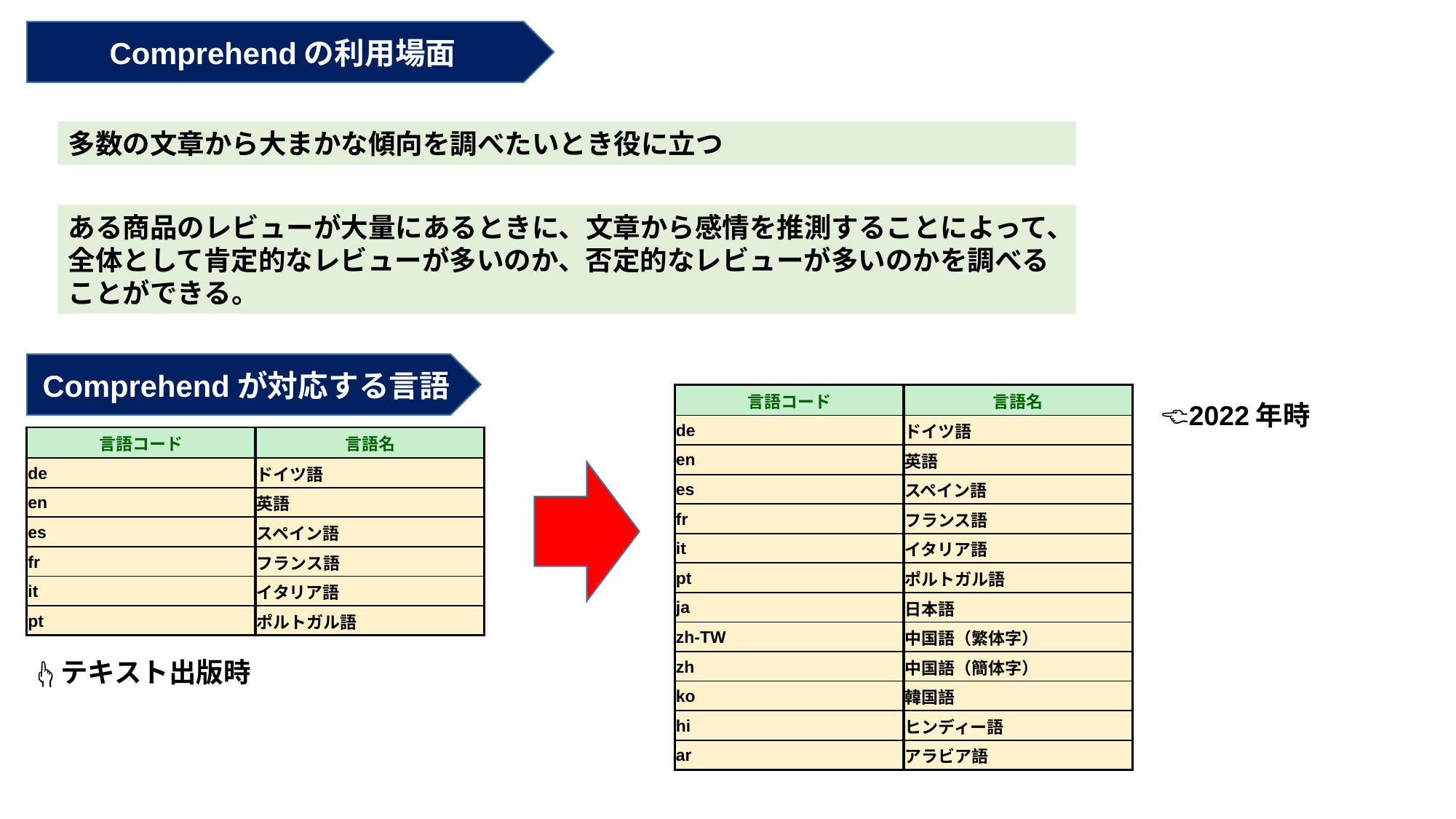

Comprehendの利用場面
多数の文章から大まかな傾向を調べたいとき役に立つ
ある商品のレビューが大量にあるときに、文章から感情を推測することによって、全体として肯定的なレビューが多いのか、否定的なレビューが多いのかを調べることができる。
Comprehendが対応する言語
| 言語コード | 言語名 |
| --- | --- |
| de | ドイツ語 |
| en | 英語 |
| es | スペイン語 |
| fr | フランス語 |
| it | イタリア語 |
| pt | ポルトガル語 |
| ja | 日本語 |
| zh-TW | 中国語（繁体字） |
| zh | 中国語（簡体字） |
| ko | 韓国語 |
| hi | ヒンディー語 |
| ar | アラビア語 |
👈2022年時
| 言語コード | 言語名 |
| --- | --- |
| de | ドイツ語 |
| en | 英語 |
| es | スペイン語 |
| fr | フランス語 |
| it | イタリア語 |
| pt | ポルトガル語 |

👆テキスト出版時